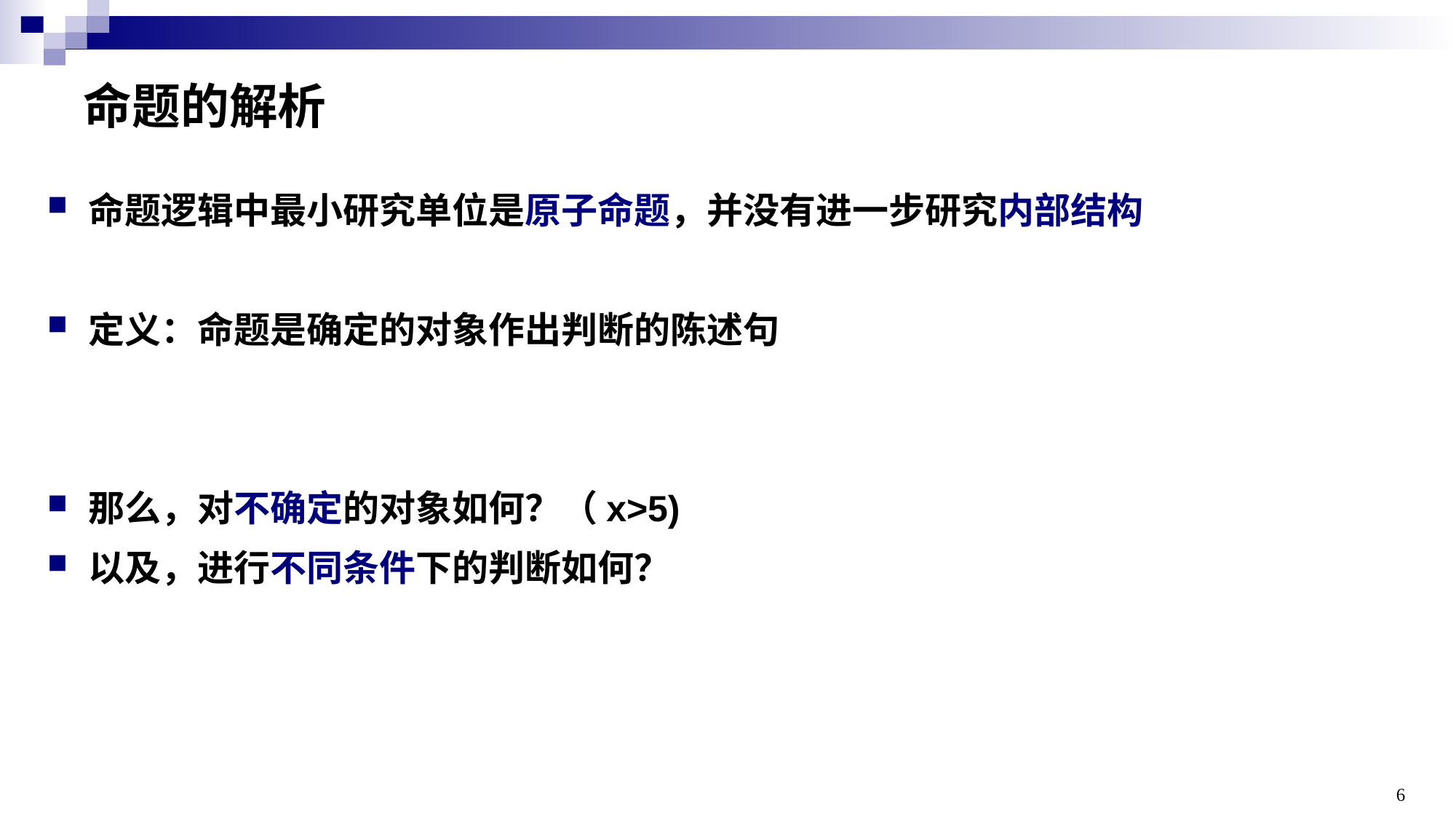

# 命题的解析
命题逻辑中最小研究单位是原子命题，并没有进一步研究内部结构

定义：命题是确定的对象作出判断的陈述句

那么，对不确定的对象如何？（x>5)
以及，进行不同条件下的判断如何？
6